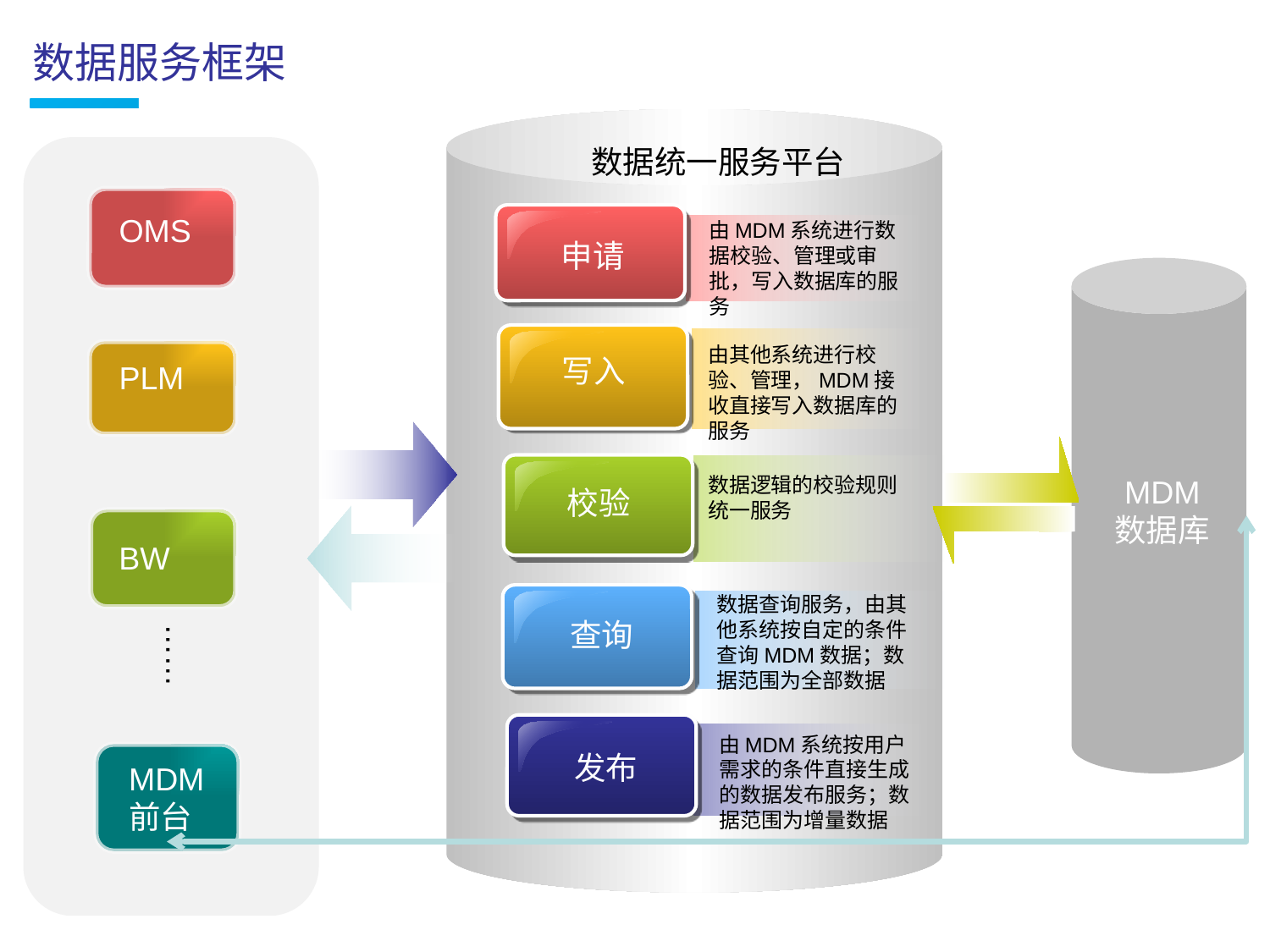

数据服务框架

数据统一服务平台

OMS

由MDM系统进行数据校验、管理或审批，写入数据库的服务

申请

由其他系统进行校验、管理，MDM接收直接写入数据库的服务

写入
PLM

数据逻辑的校验规则统一服务
MDM
数据库
校验

BW

数据查询服务，由其他系统按自定的条件查询MDM数据；数据范围为全部数据

查询
……

由MDM系统按用户需求的条件直接生成的数据发布服务；数据范围为增量数据
发布

MDM
前台